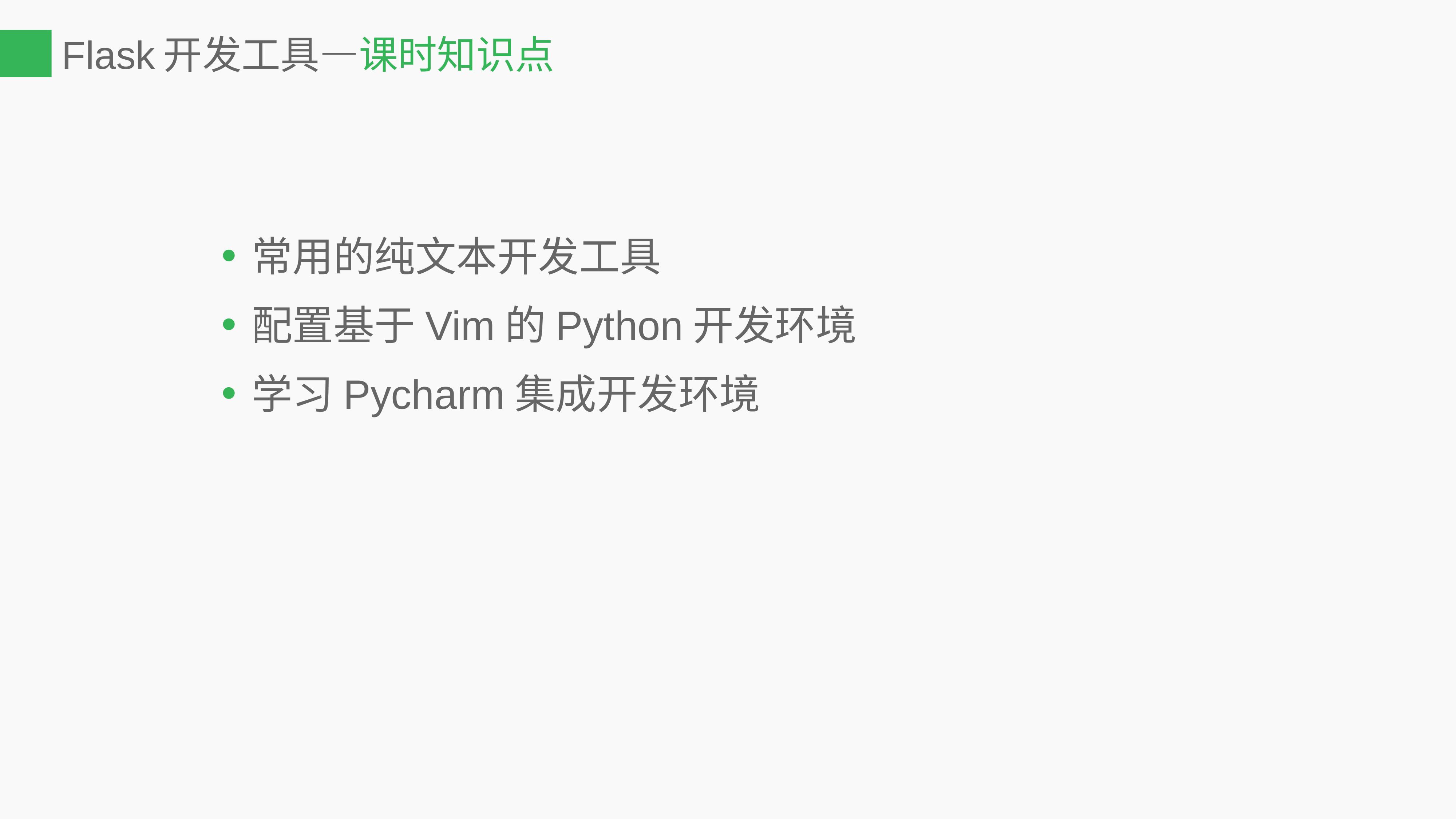

# Flask开发工具—课时知识点
常用的纯文本开发工具
配置基于Vim的Python开发环境
学习Pycharm集成开发环境